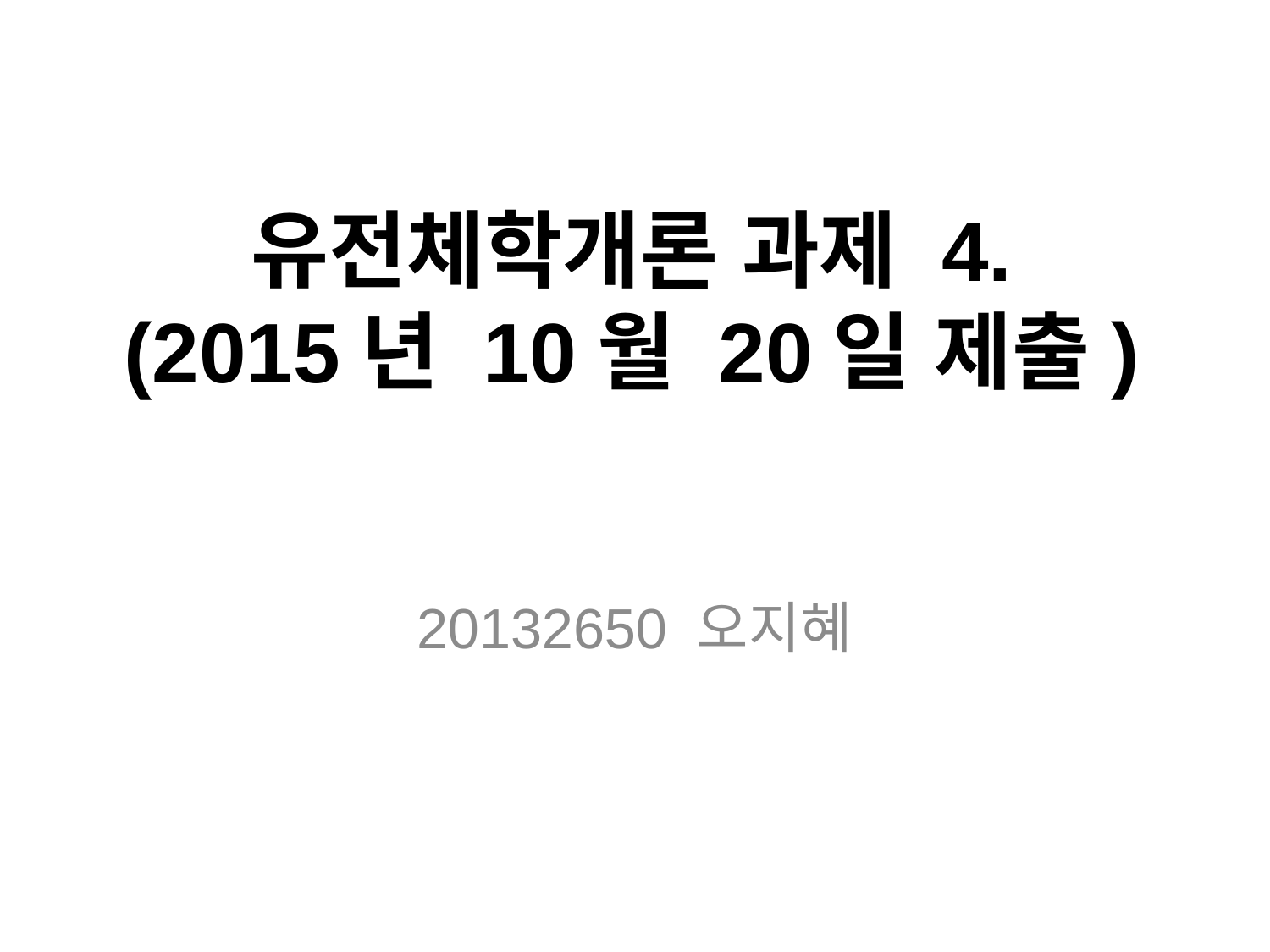

# 유전체학개론 과제 4. (2015년 10월 20일 제출)

20132650 오지혜